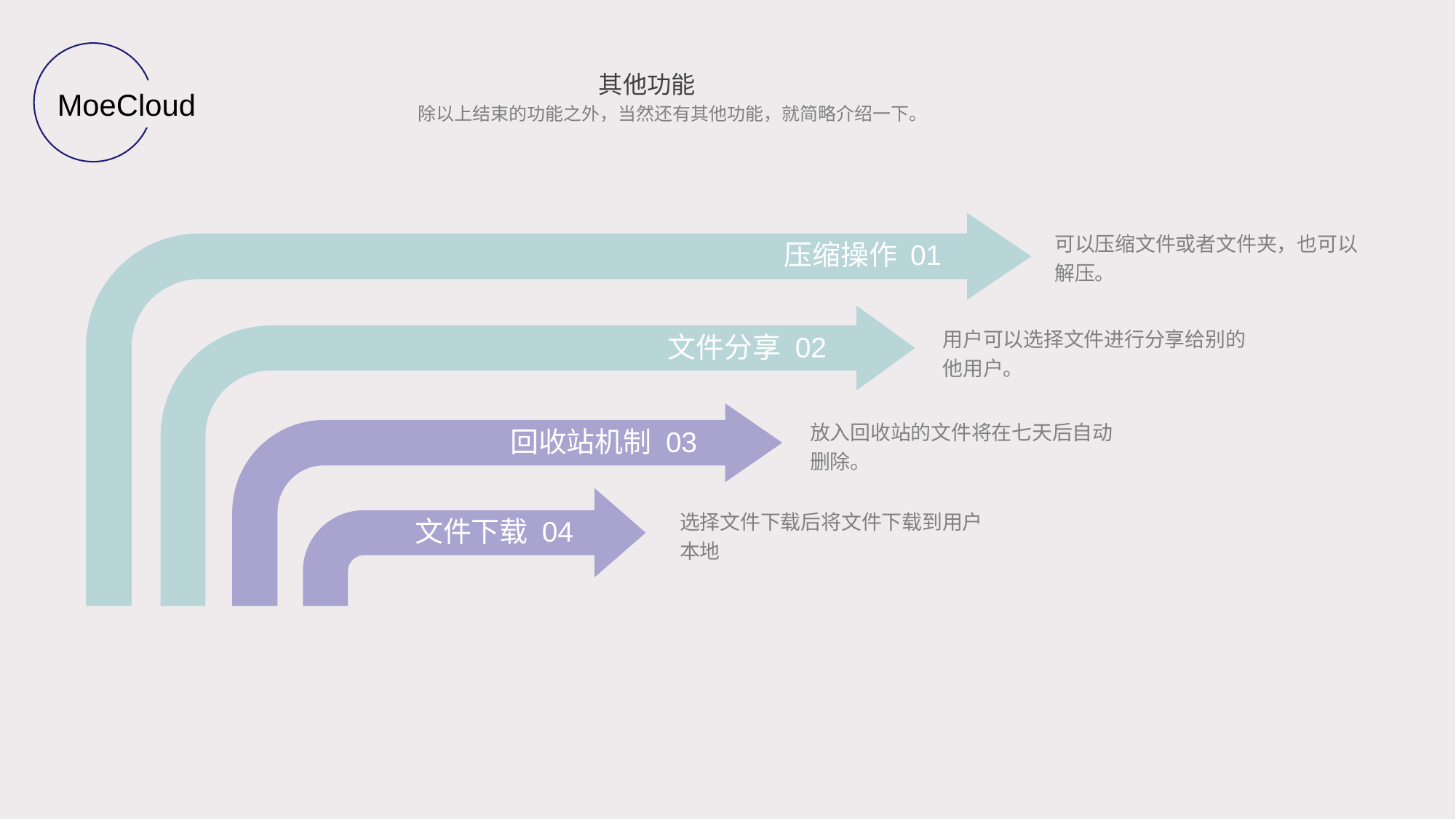

其他功能
除以上结束的功能之外，当然还有其他功能，就简略介绍一下。

压缩操作 01
可以压缩文件或者文件夹，也可以解压。

文件分享 02
用户可以选择文件进行分享给别的他用户。

回收站机制 03
放入回收站的文件将在七天后自动删除。

文件下载 04
选择文件下载后将文件下载到用户本地